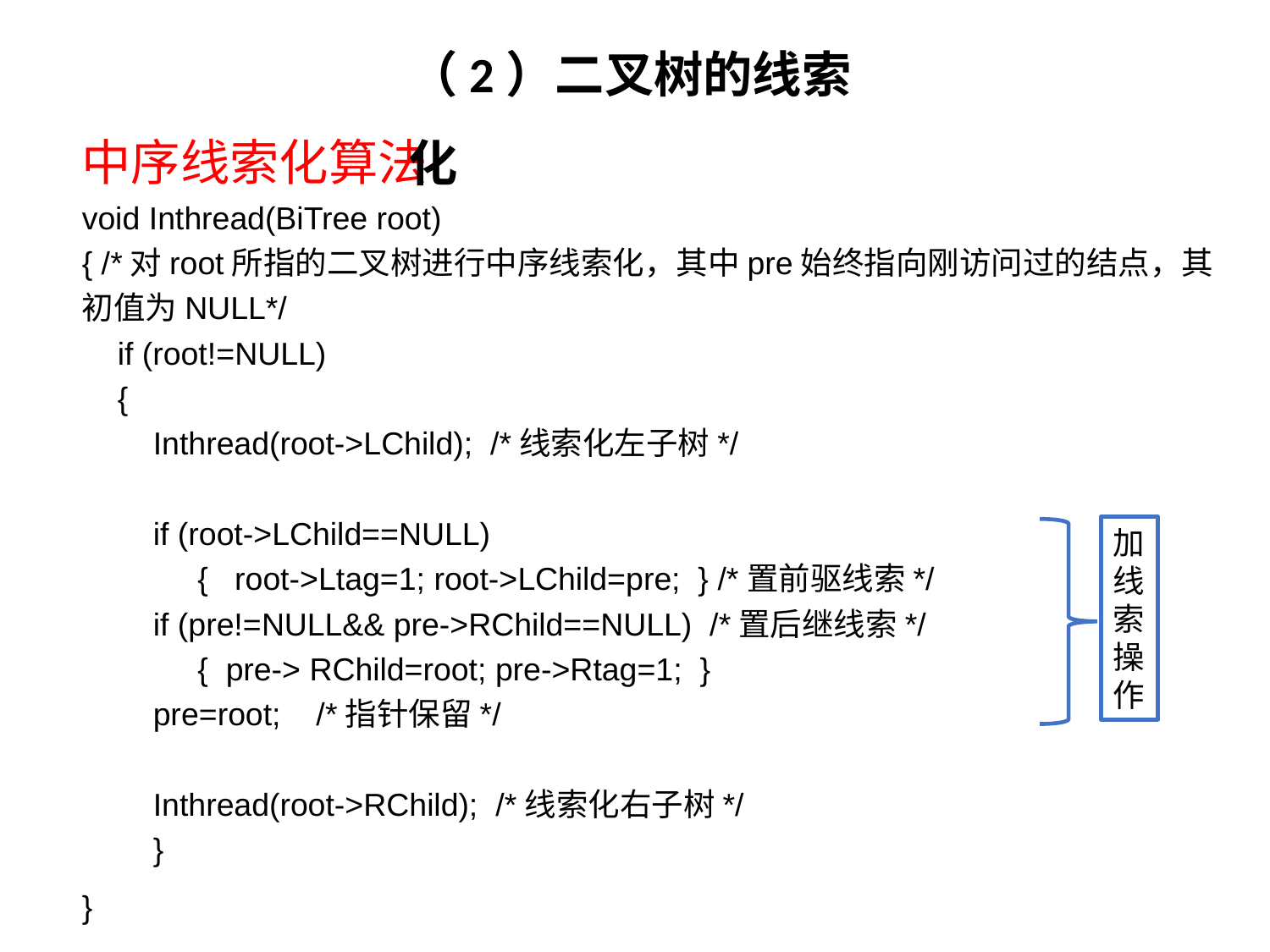

（2）二叉树的线索化
中序线索化算法
void Inthread(BiTree root)
{ /*对root所指的二叉树进行中序线索化，其中pre始终指向刚访问过的结点，其初值为NULL*/
    if (root!=NULL)
    {
        Inthread(root->LChild);  /*线索化左子树*/

        if (root->LChild==NULL)
             {   root->Ltag=1; root->LChild=pre;  } /*置前驱线索*/
        if (pre!=NULL&& pre->RChild==NULL)  /*置后继线索*/
             {  pre-> RChild=root; pre->Rtag=1;  }
        pre=root;    /*指针保留*/

        Inthread(root->RChild);  /*线索化右子树*/
        }
}
加
线
索
操
作

34